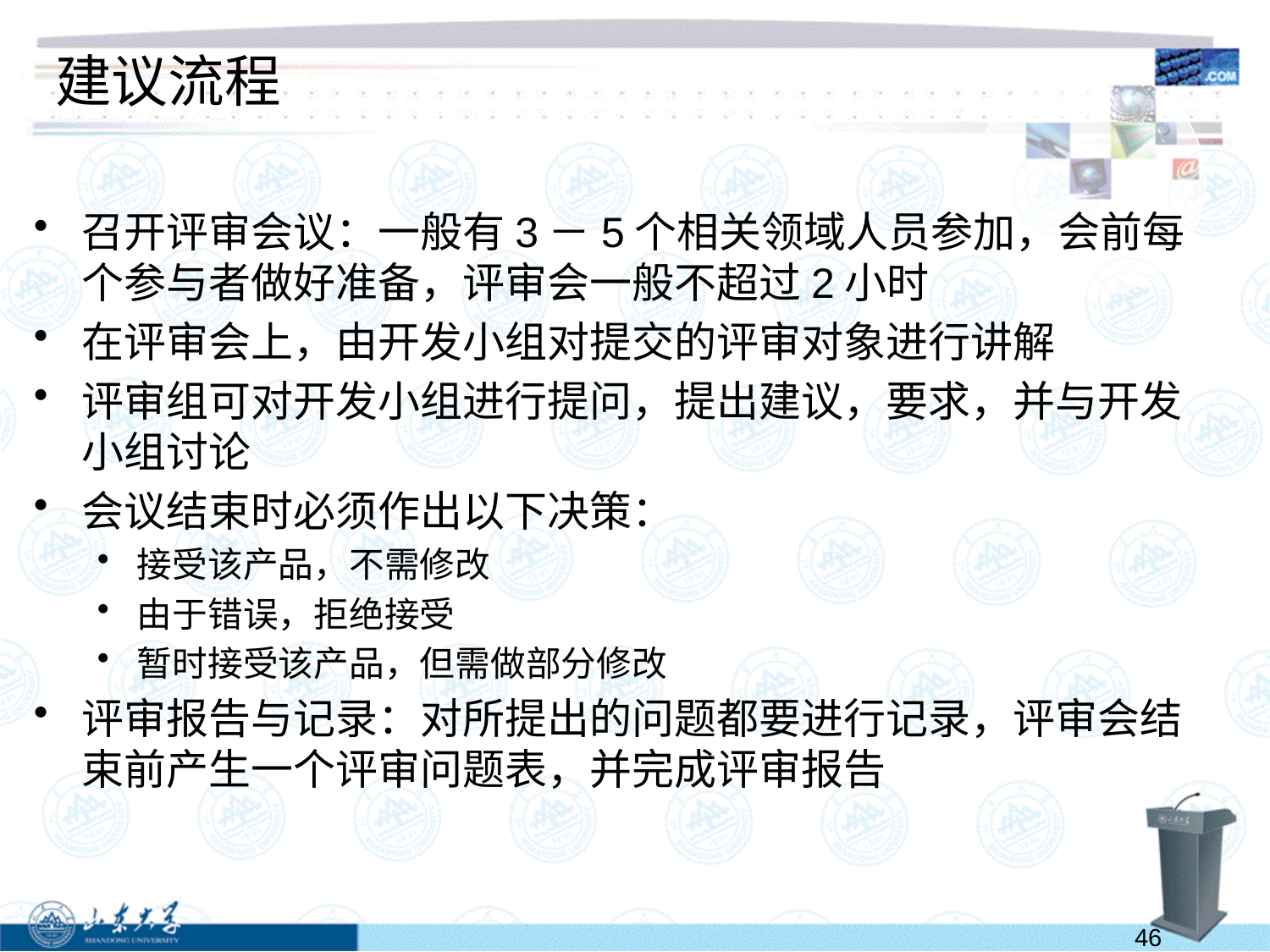

# 建议流程
召开评审会议：一般有3－5个相关领域人员参加，会前每个参与者做好准备，评审会一般不超过2小时
在评审会上，由开发小组对提交的评审对象进行讲解
评审组可对开发小组进行提问，提出建议，要求，并与开发小组讨论
会议结束时必须作出以下决策：
接受该产品，不需修改
由于错误，拒绝接受
暂时接受该产品，但需做部分修改
评审报告与记录：对所提出的问题都要进行记录，评审会结束前产生一个评审问题表，并完成评审报告
46